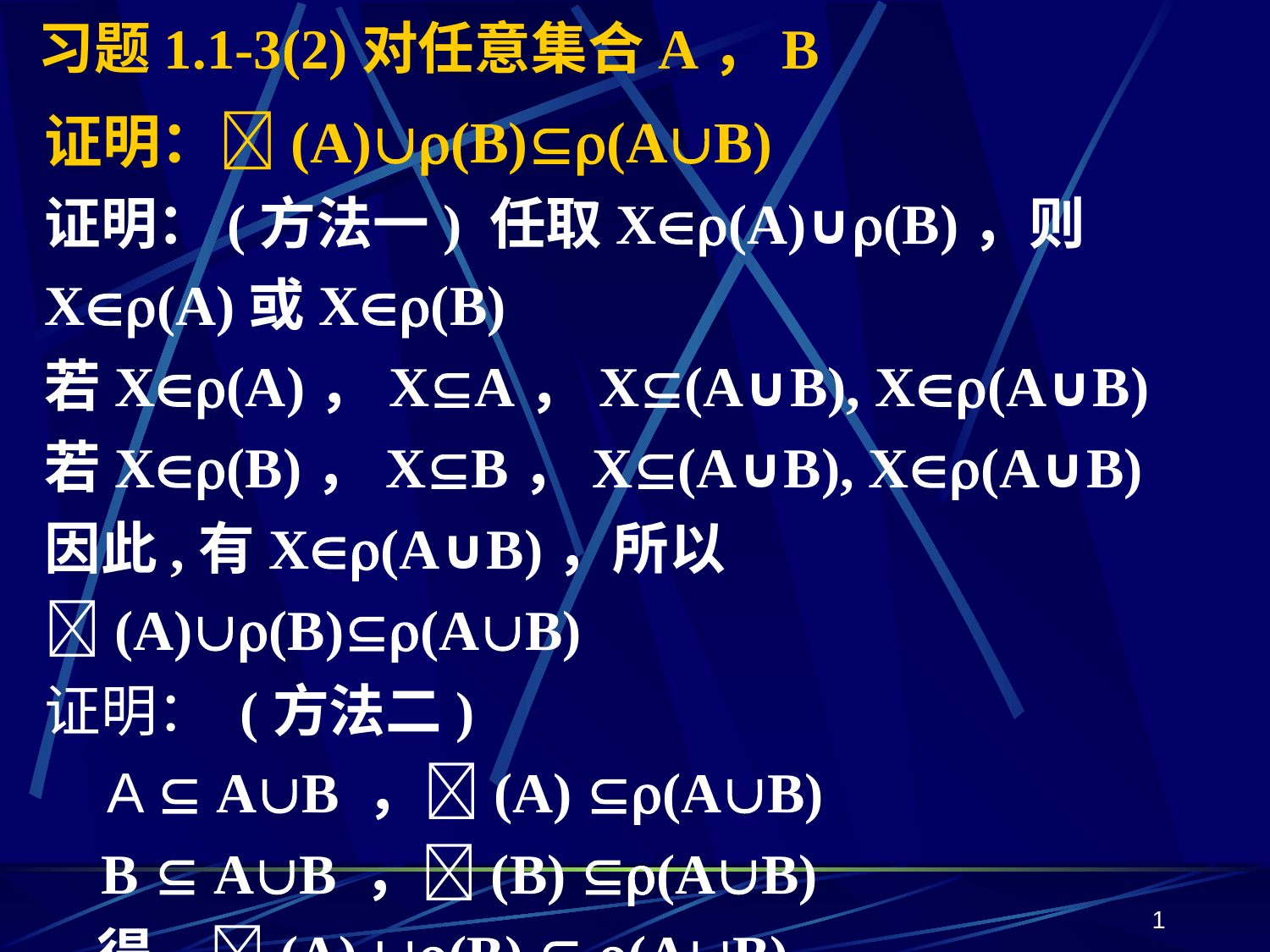

# 习题1.1-3(2)对任意集合A，B
证明：ρ(A)∪ρ(B)⊆ρ(A∪B)
证明：(方法一) 任取X∈ρ(A)∪ρ(B)，则X∈ρ(A)或X∈ρ(B)
若X∈ρ(A)，X⊆A，X⊆(A∪B), X∈ρ(A∪B)
若X∈ρ(B)，X⊆B，X⊆(A∪B), X∈ρ(A∪B)
因此,有X∈ρ(A∪B)，所以ρ(A)∪ρ(B)⊆ρ(A∪B)
证明： (方法二)
    A ⊆ A∪B ，ρ(A) ⊆ρ(A∪B)
    B ⊆ A∪B ，ρ(B) ⊆ρ(A∪B)
   得，ρ(A) ∪ρ(B) ⊆ ρ(A∪B)

1